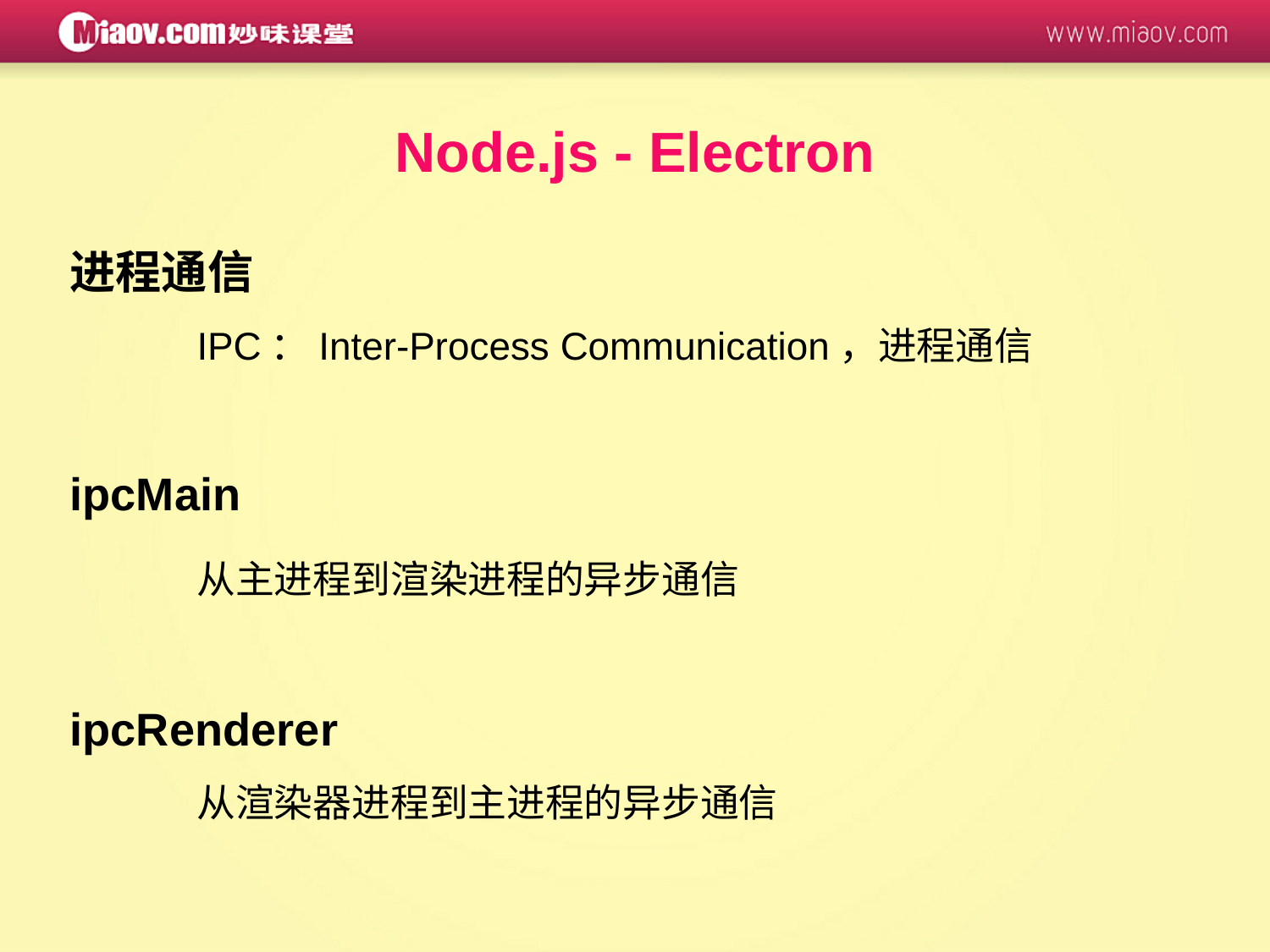

Node.js - Electron
进程通信
	IPC：Inter-Process Communication，进程通信

ipcMain
	从主进程到渲染进程的异步通信

ipcRenderer
	从渲染器进程到主进程的异步通信